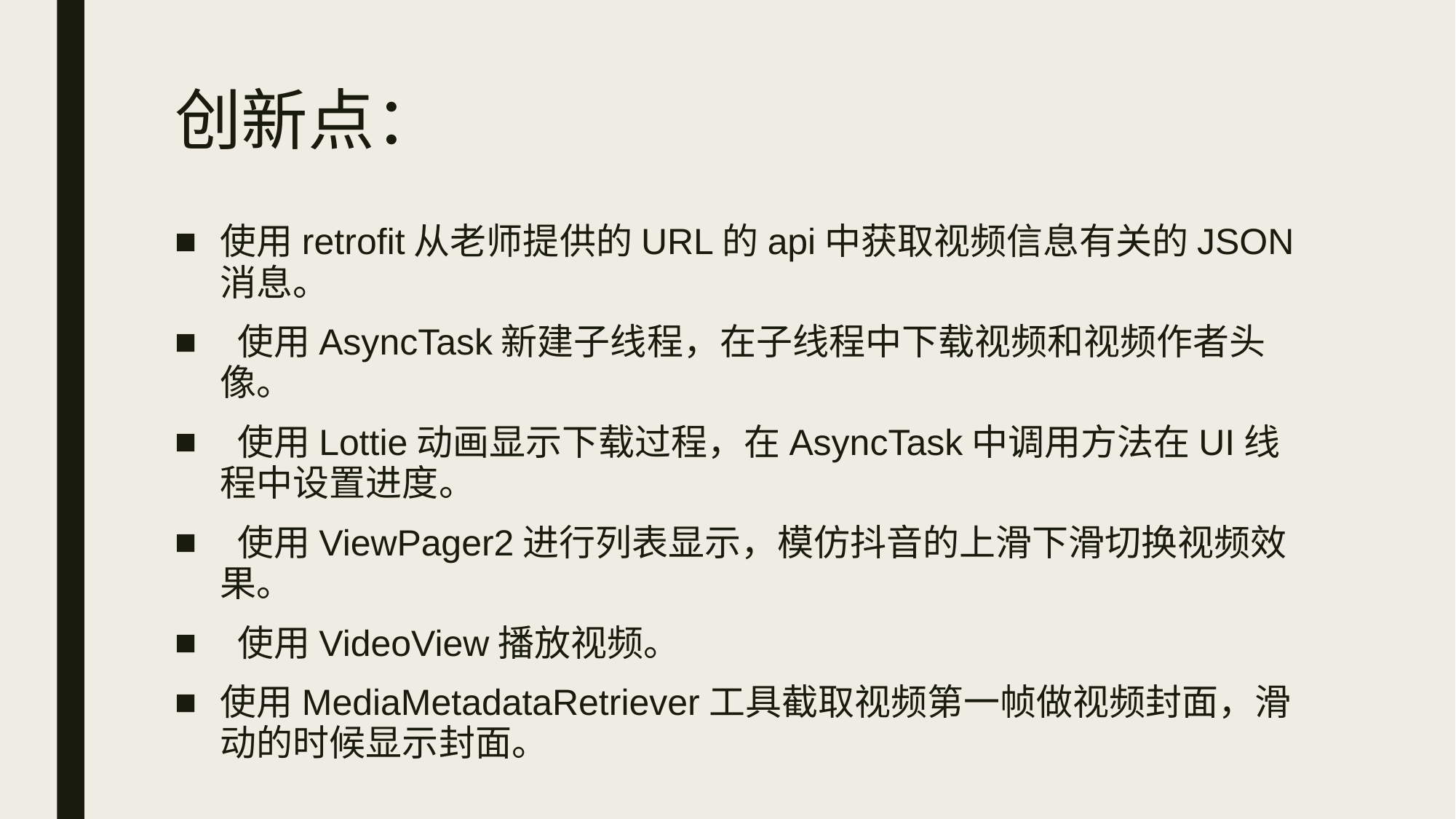

# 创新点：
使用retroﬁt从老师提供的URL的api中获取视频信息有关的JSON消息。
 使用AsyncTask新建子线程，在子线程中下载视频和视频作者头像。
 使用Lottie动画显示下载过程，在AsyncTask中调用方法在UI线程中设置进度。
 使用ViewPager2进行列表显示，模仿抖音的上滑下滑切换视频效果。
 使用VideoView播放视频。
使用MediaMetadataRetriever工具截取视频第一帧做视频封面，滑动的时候显示封面。